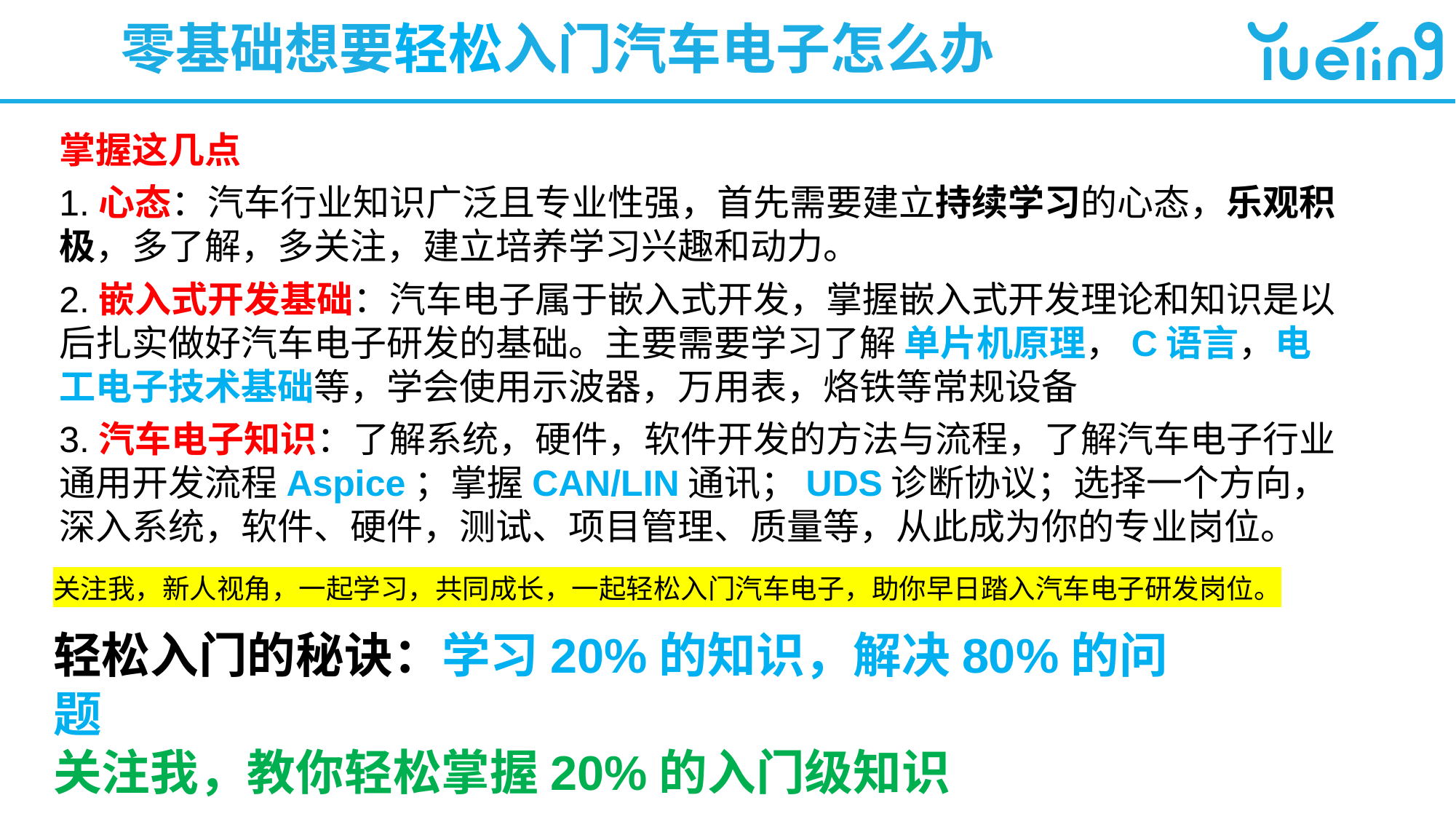

# 零基础想要轻松入门汽车电子怎么办

掌握这几点
1.心态：汽车行业知识广泛且专业性强，首先需要建立持续学习的心态，乐观积极，多了解，多关注，建立培养学习兴趣和动力。
2.嵌入式开发基础：汽车电子属于嵌入式开发，掌握嵌入式开发理论和知识是以后扎实做好汽车电子研发的基础。主要需要学习了解 单片机原理，C语言，电工电子技术基础等，学会使用示波器，万用表，烙铁等常规设备
3.汽车电子知识：了解系统，硬件，软件开发的方法与流程，了解汽车电子行业通用开发流程Aspice；掌握CAN/LIN通讯；UDS诊断协议；选择一个方向，深入系统，软件、硬件，测试、项目管理、质量等，从此成为你的专业岗位。

关注我，新人视角，一起学习，共同成长，一起轻松入门汽车电子，助你早日踏入汽车电子研发岗位。
轻松入门的秘诀：学习20%的知识，解决80%的问题
关注我，教你轻松掌握20%的入门级知识